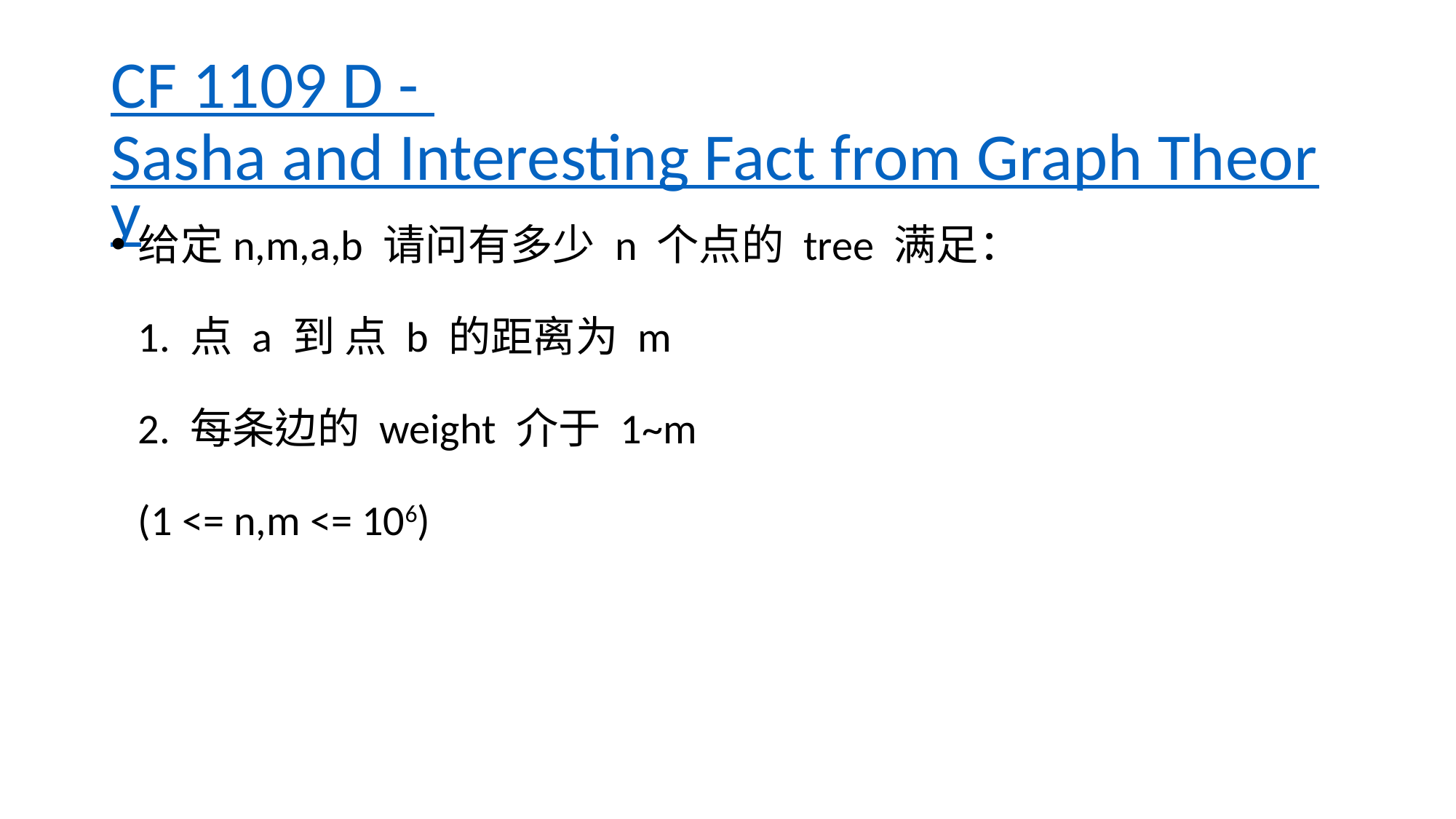

# CF 1109 D - Sasha and Interesting Fact from Graph Theory
给定n,m,a,b 请问有多少 n 个点的 tree 满足：
1. 点 a 到 点 b 的距离为 m
2. 每条边的 weight 介于 1~m
(1 <= n,m <= 106)